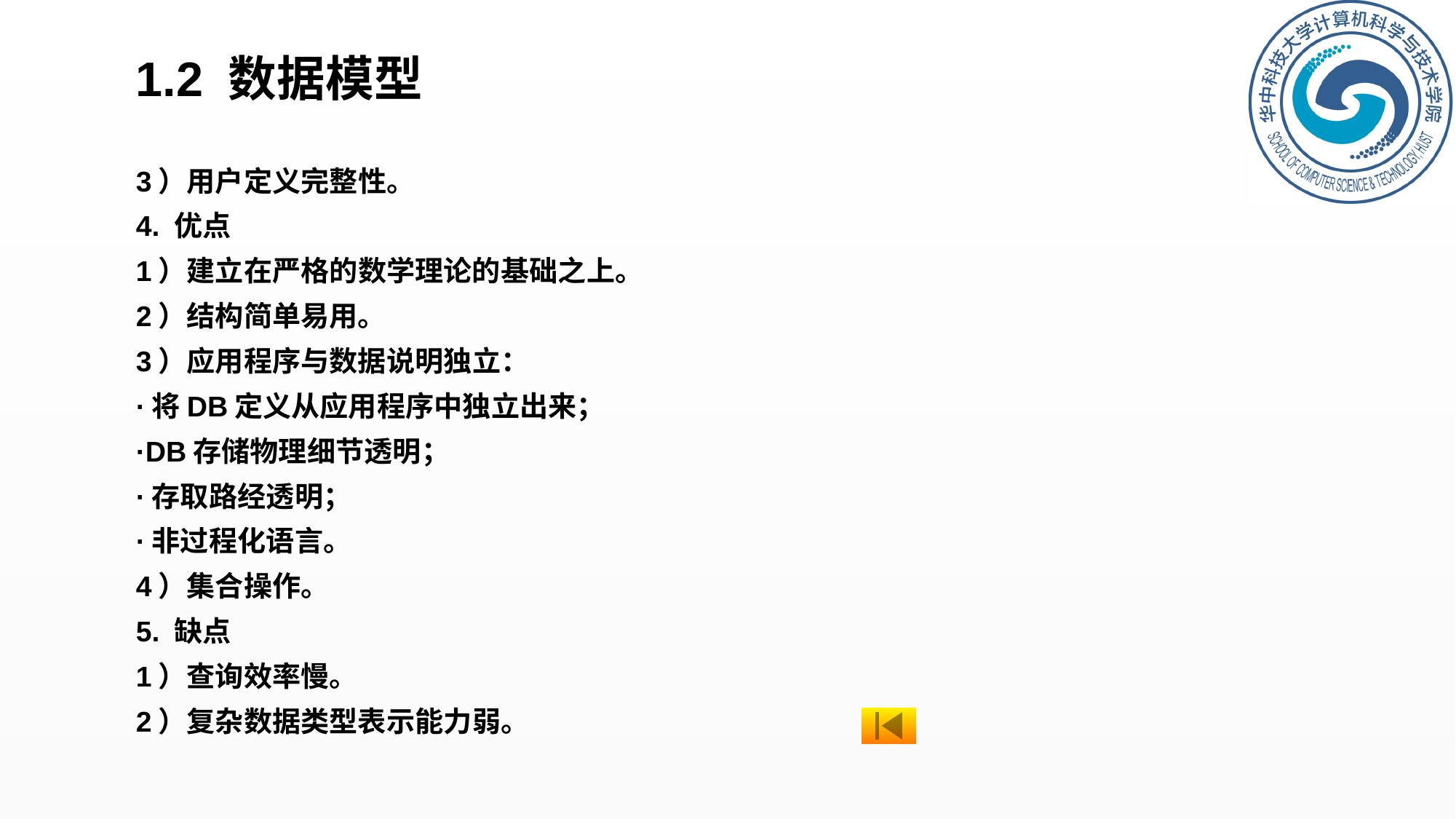

# 1.2 数据模型
3）用户定义完整性。
4. 优点
1）建立在严格的数学理论的基础之上。
2）结构简单易用。
3）应用程序与数据说明独立：
·将DB定义从应用程序中独立出来；
·DB存储物理细节透明；
·存取路经透明；
·非过程化语言。
4）集合操作。
5. 缺点
1）查询效率慢。
2）复杂数据类型表示能力弱。